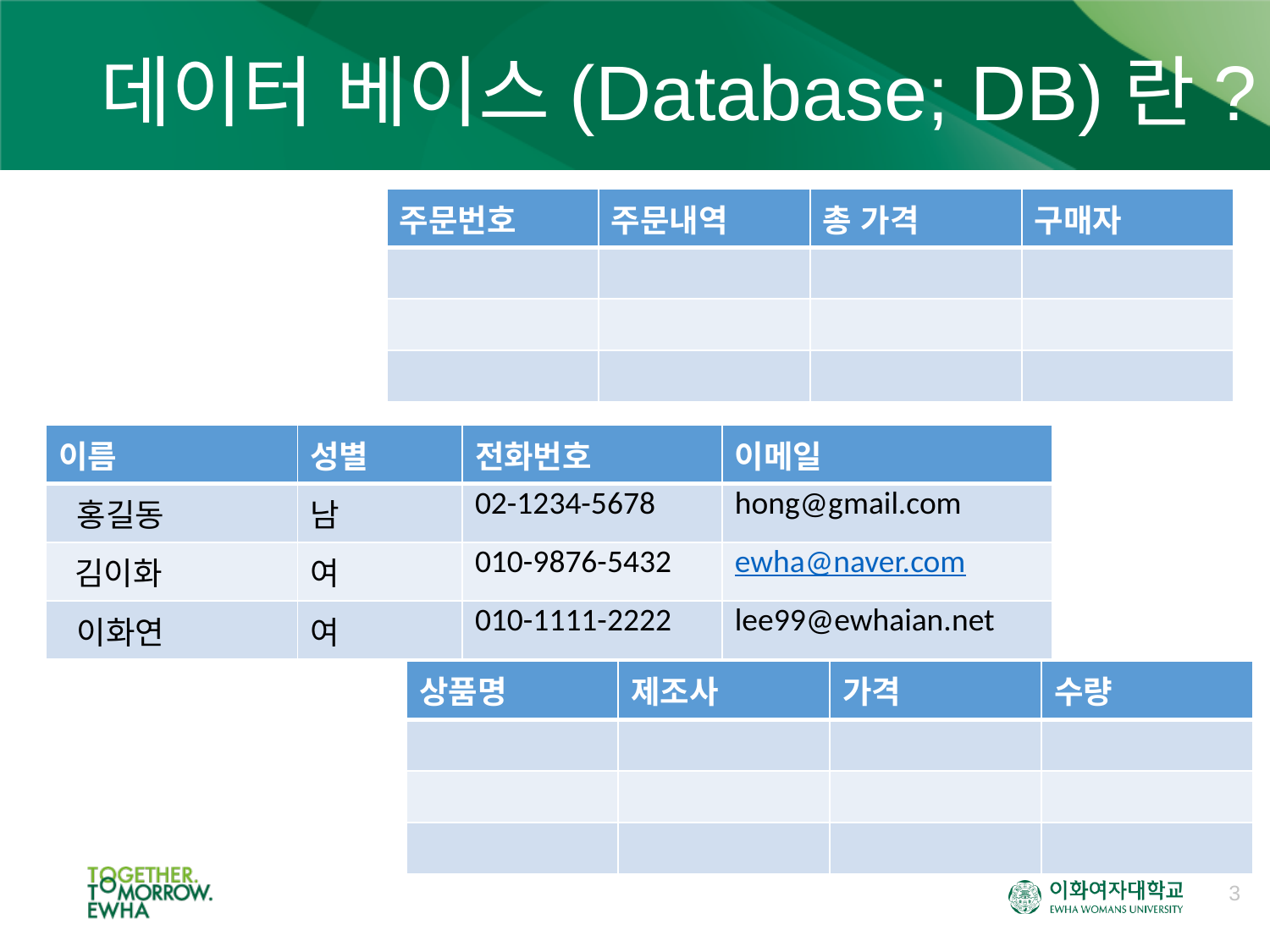

# 데이터 베이스(Database; DB)란?
| 주문번호 | 주문내역 | 총 가격 | 구매자 |
| --- | --- | --- | --- |
|  |  |  |  |
|  |  |  |  |
|  |  |  |  |
| 이름 | 성별 | 전화번호 | 이메일 |
| --- | --- | --- | --- |
| 홍길동 | 남 | 02-1234-5678 | hong@gmail.com |
| 김이화 | 여 | 010-9876-5432 | ewha@naver.com |
| 이화연 | 여 | 010-1111-2222 | lee99@ewhaian.net |
| 상품명 | 제조사 | 가격 | 수량 |
| --- | --- | --- | --- |
|  |  |  |  |
|  |  |  |  |
|  |  |  |  |
3